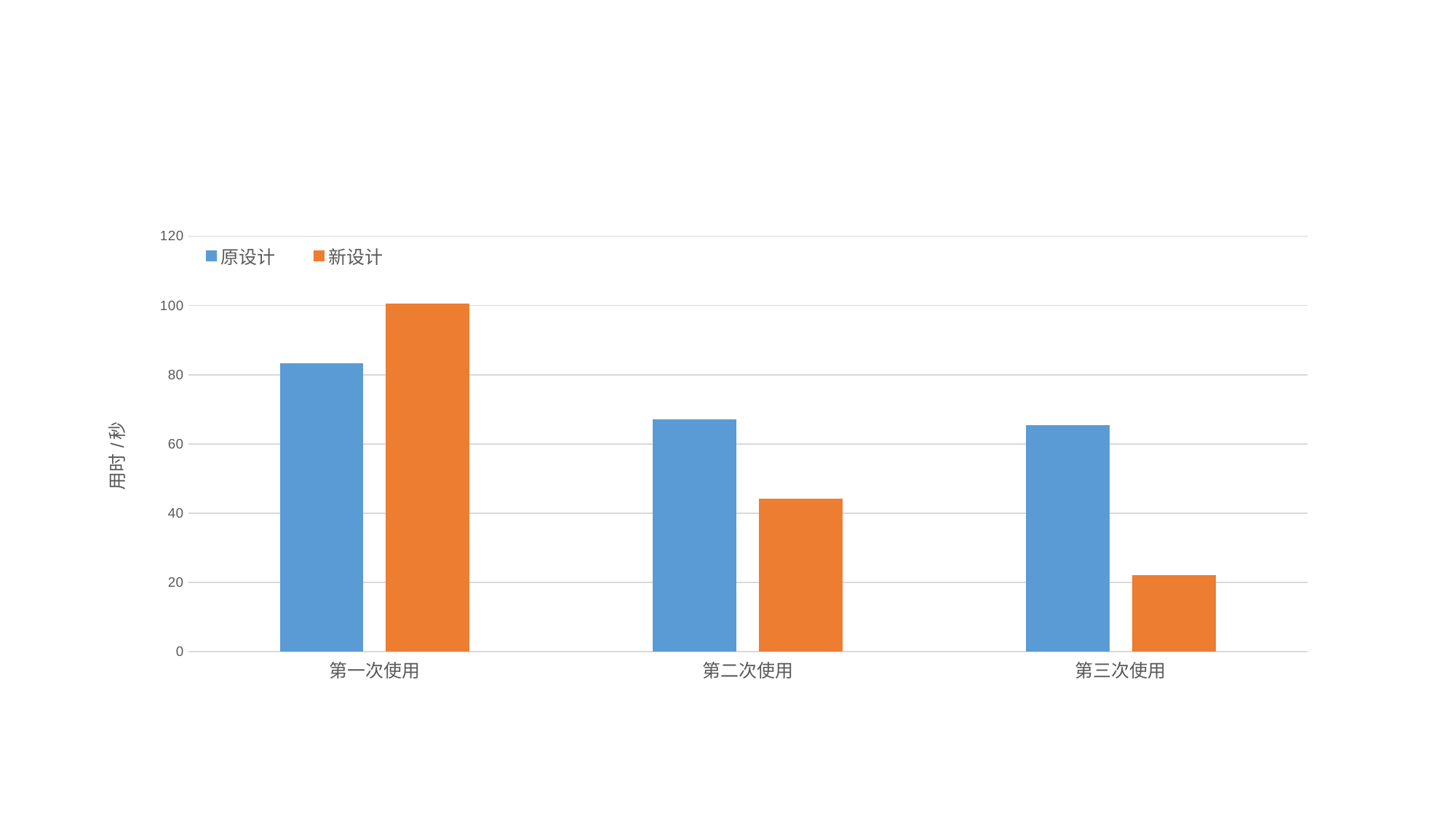

### Chart

| Category | 原设计 | 新设计 |
|---|---|---|
| 第一次使用 | 83.3 | 100.5 |
| 第二次使用 | 67.2 | 44.2 |
| 第三次使用 | 65.4 | 22.1 |